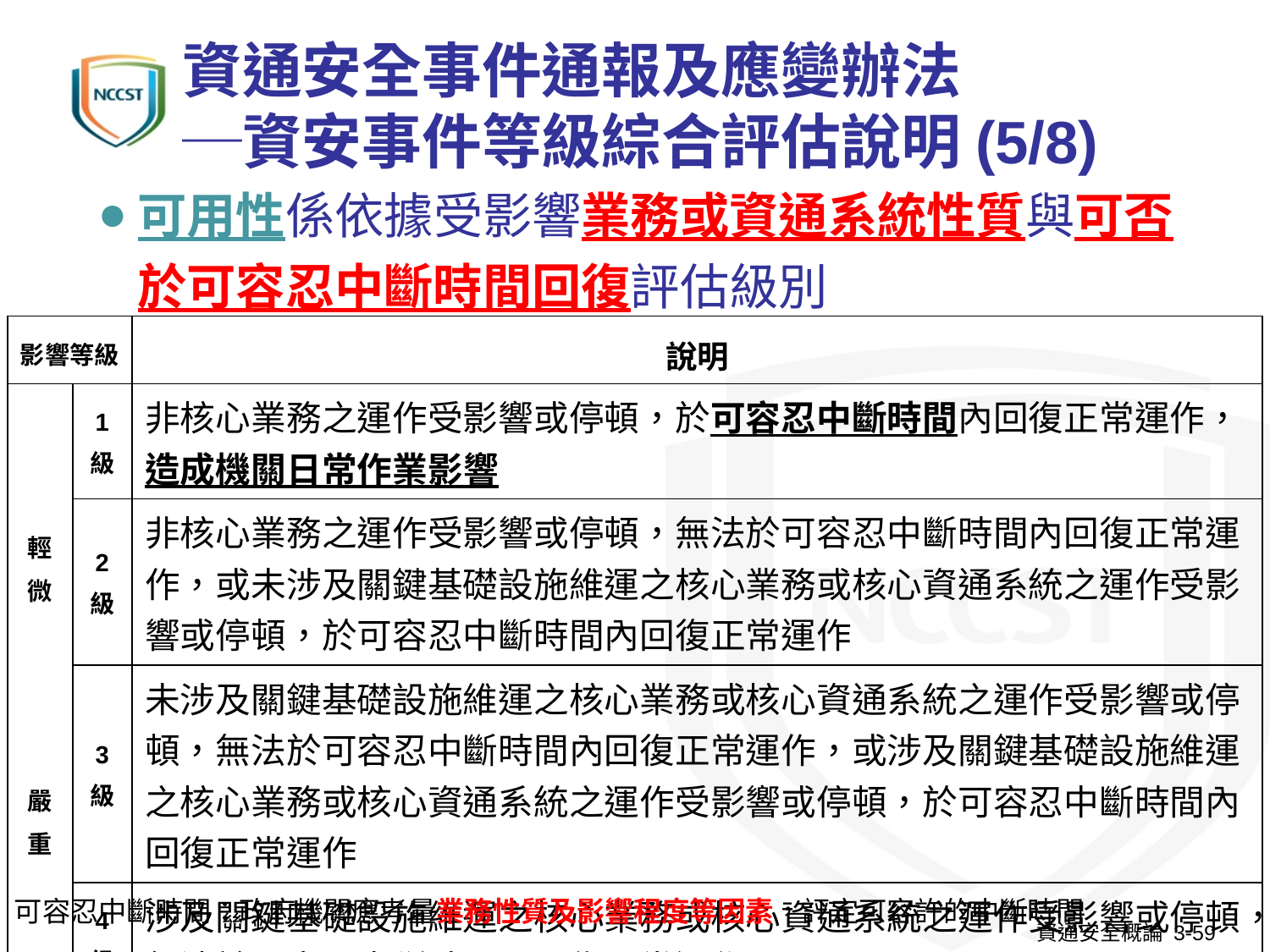

資通安全事件通報及應變辦法
─資安事件等級綜合評估說明(5/8)
可用性係依據受影響業務或資通系統性質與可否於可容忍中斷時間回復評估級別

| 影響等級 |  | 說明 |
| --- | --- | --- |
| 輕 微 嚴 重 | 1 級 | 非核心業務之運作受影響或停頓，於可容忍中斷時間內回復正常運作， 造成機關日常作業影響 |
|  | 2 級 | 非核心業務之運作受影響或停頓，無法於可容忍中斷時間內回復正常運作，或未涉及關鍵基礎設施維運之核心業務或核心資通系統之運作受影響或停頓，於可容忍中斷時間內回復正常運作 |
|  | 3 級 | 未涉及關鍵基礎設施維運之核心業務或核心資通系統之運作受影響或停頓，無法於可容忍中斷時間內回復正常運作，或涉及關鍵基礎設施維運之核心業務或核心資通系統之運作受影響或停頓，於可容忍中斷時間內回復正常運作 |
|  | 4 級 | 涉及關鍵基礎設施維運之核心業務或核心資通系統之運作受影響或停頓，無法於可容忍中斷時間內回復正常運作 |
可容忍中斷時間：政府機關應考量業務性質及影響程度等因素，評定可容許的中斷時間